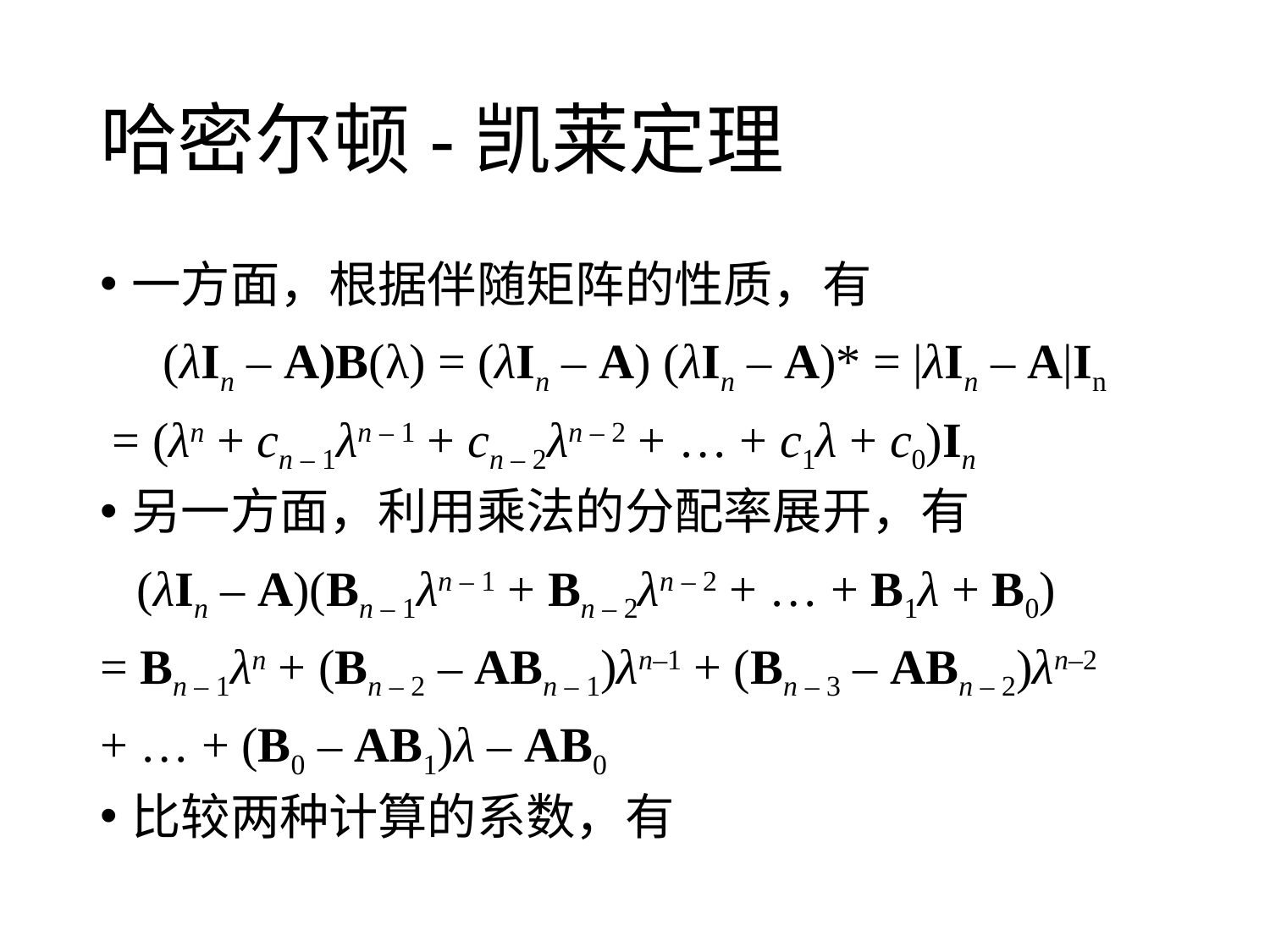

# 哈密尔顿-凯莱定理
一方面，根据伴随矩阵的性质，有
(λIn – A)B(λ) = (λIn – A) (λIn – A)* = |λIn – A|In
 = (λn + cn – 1λn – 1 + cn – 2λn – 2 + … + c1λ + c0)In
另一方面，利用乘法的分配率展开，有
   (λIn – A)(Bn – 1λn – 1 + Bn – 2λn – 2 + … + B1λ + B0)
= Bn – 1λn + (Bn – 2 – ABn – 1)λn–1 + (Bn – 3 – ABn – 2)λn–2
+ … + (B0 – AB1)λ – AB0
比较两种计算的系数，有